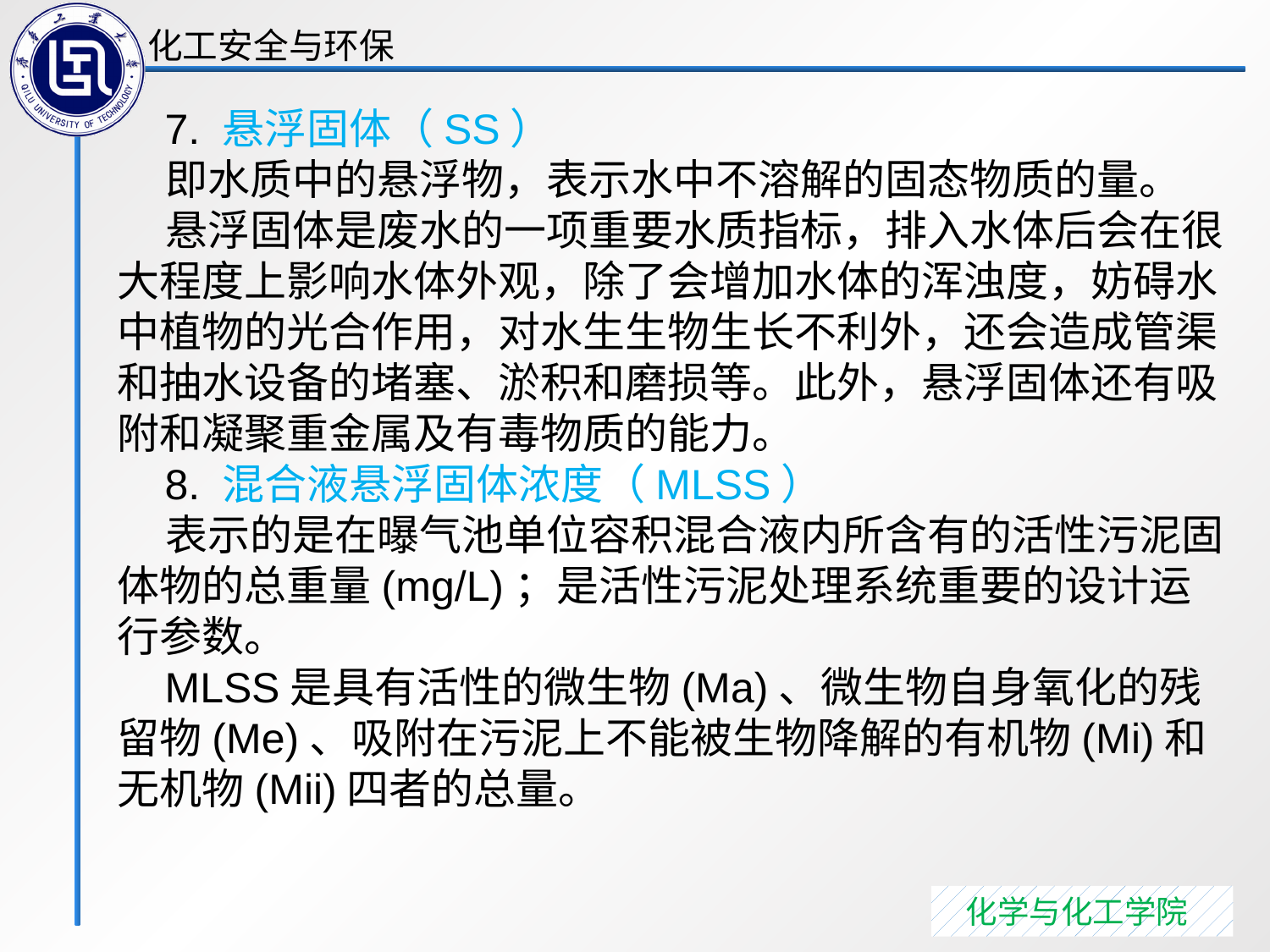

7. 悬浮固体（SS）
    即水质中的悬浮物，表示水中不溶解的固态物质的量。
    悬浮固体是废水的一项重要水质指标，排入水体后会在很大程度上影响水体外观，除了会增加水体的浑浊度，妨碍水中植物的光合作用，对水生生物生长不利外，还会造成管渠和抽水设备的堵塞、淤积和磨损等。此外，悬浮固体还有吸附和凝聚重金属及有毒物质的能力。
    8. 混合液悬浮固体浓度（MLSS）
    表示的是在曝气池单位容积混合液内所含有的活性污泥固体物的总重量(mg/L)；是活性污泥处理系统重要的设计运行参数。
    MLSS是具有活性的微生物(Ma)、微生物自身氧化的残留物(Me)、吸附在污泥上不能被生物降解的有机物(Mi)和无机物(Mii)四者的总量。